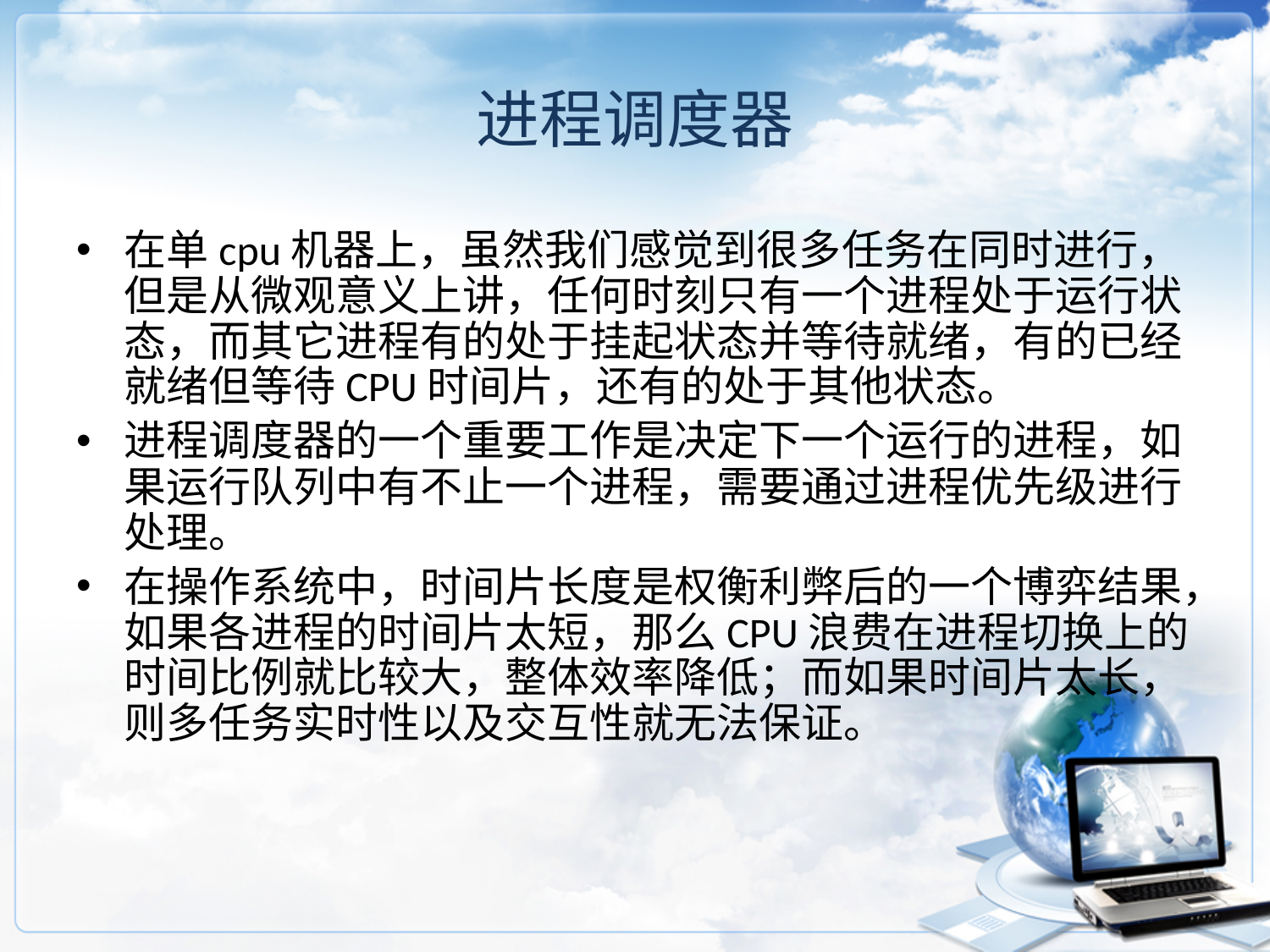

# 进程调度器
在单cpu机器上，虽然我们感觉到很多任务在同时进行，但是从微观意义上讲，任何时刻只有一个进程处于运行状态，而其它进程有的处于挂起状态并等待就绪，有的已经就绪但等待CPU时间片，还有的处于其他状态。
进程调度器的一个重要工作是决定下一个运行的进程，如果运行队列中有不止一个进程，需要通过进程优先级进行处理。
在操作系统中，时间片长度是权衡利弊后的一个博弈结果，如果各进程的时间片太短，那么CPU浪费在进程切换上的时间比例就比较大，整体效率降低；而如果时间片太长，则多任务实时性以及交互性就无法保证。